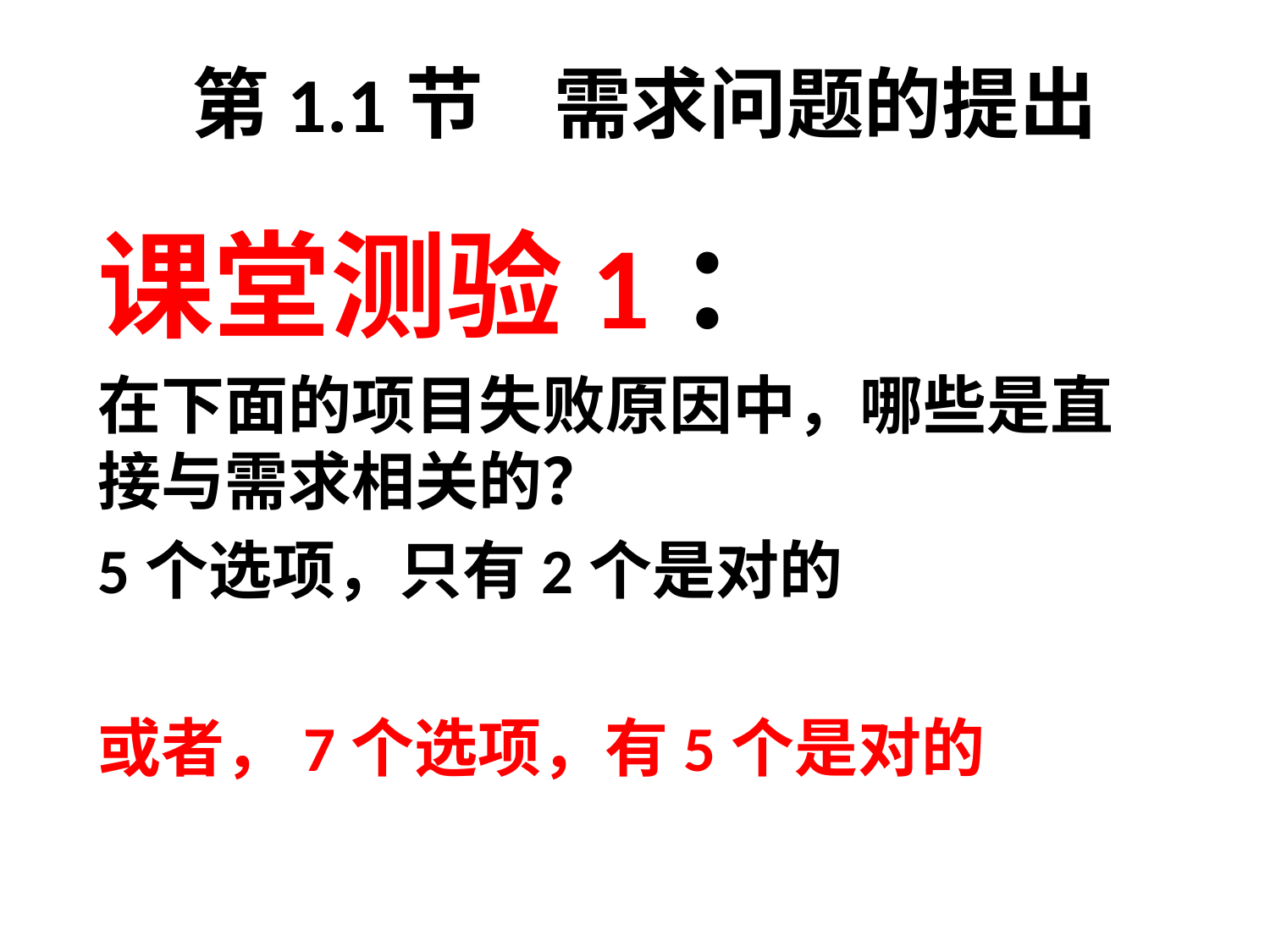

# 第1.1节    需求问题的提出
课堂测验1：
在下面的项目失败原因中，哪些是直接与需求相关的？
5个选项，只有2个是对的

或者，7个选项，有5个是对的